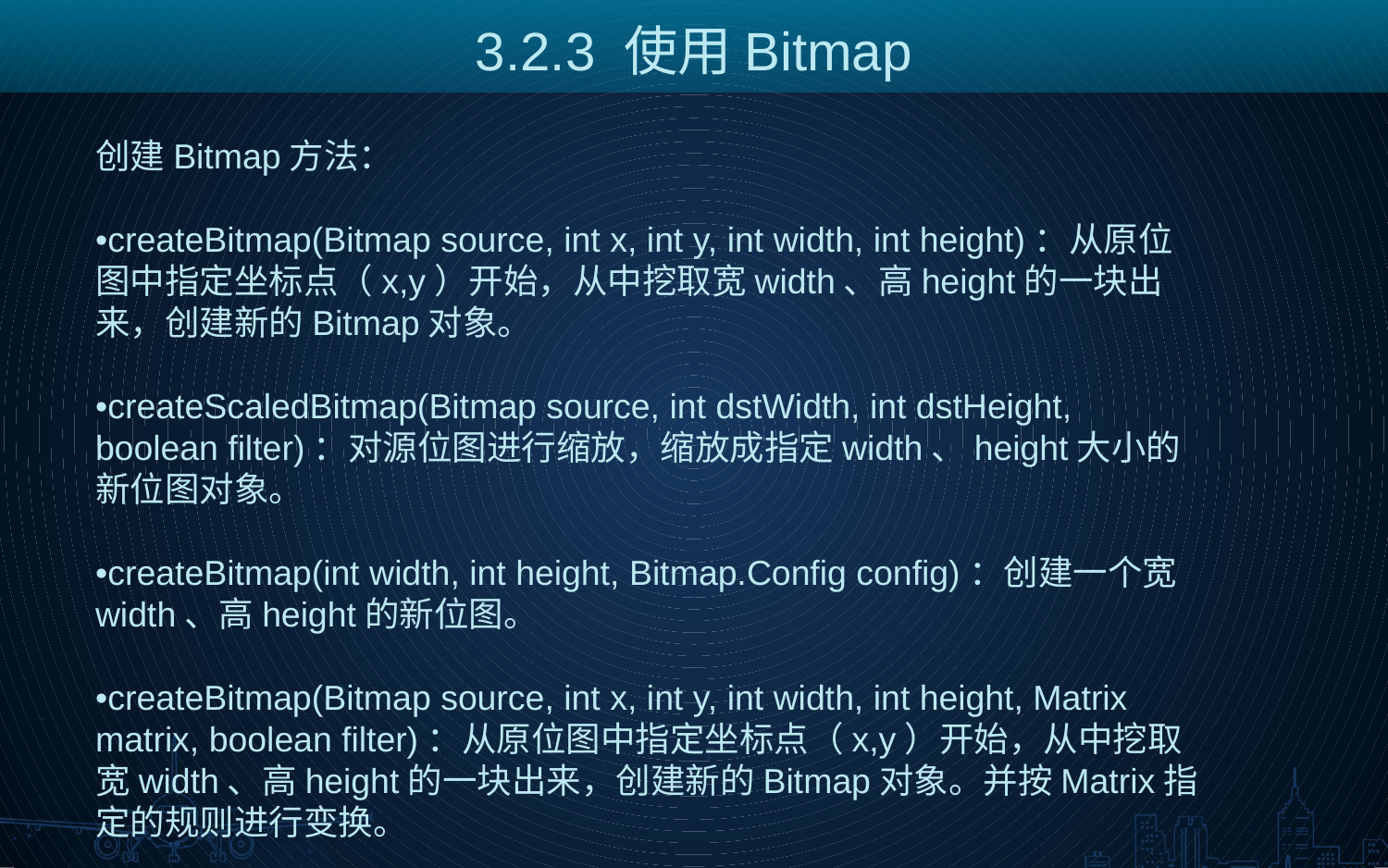

3.2.3 使用Bitmap
创建Bitmap方法：

•createBitmap(Bitmap source, int x, int y, int width, int height)：从原位图中指定坐标点（x,y）开始，从中挖取宽width、高height的一块出来，创建新的Bitmap对象。
•createScaledBitmap(Bitmap source, int dstWidth, int dstHeight, boolean filter)：对源位图进行缩放，缩放成指定width、height大小的新位图对象。
•createBitmap(int width, int height, Bitmap.Config config)：创建一个宽width、高height的新位图。
•createBitmap(Bitmap source, int x, int y, int width, int height, Matrix matrix, boolean filter)：从原位图中指定坐标点（x,y）开始，从中挖取宽width、高height的一块出来，创建新的Bitmap对象。并按Matrix指定的规则进行变换。